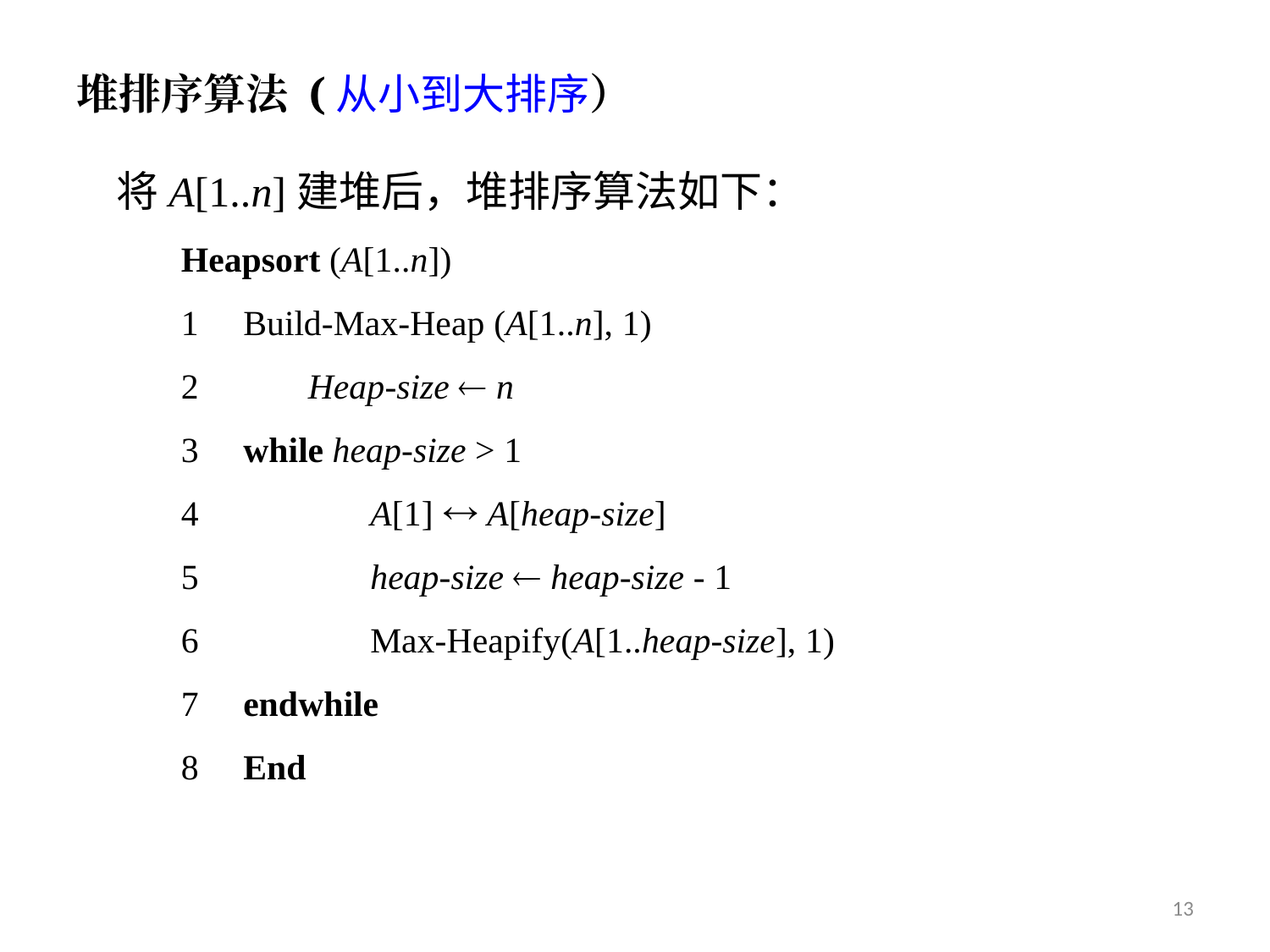

# 堆排序算法 (从小到大排序）
将A[1..n]建堆后，堆排序算法如下：
Heapsort (A[1..n])
Build-Max-Heap (A[1..n], 1)
2	Heap-size ← n
3	while heap-size > 1
4		A[1] ↔ A[heap-size]
5		heap-size ← heap-size - 1
6		Max-Heapify(A[1..heap-size], 1)
7	endwhile
8	End
13